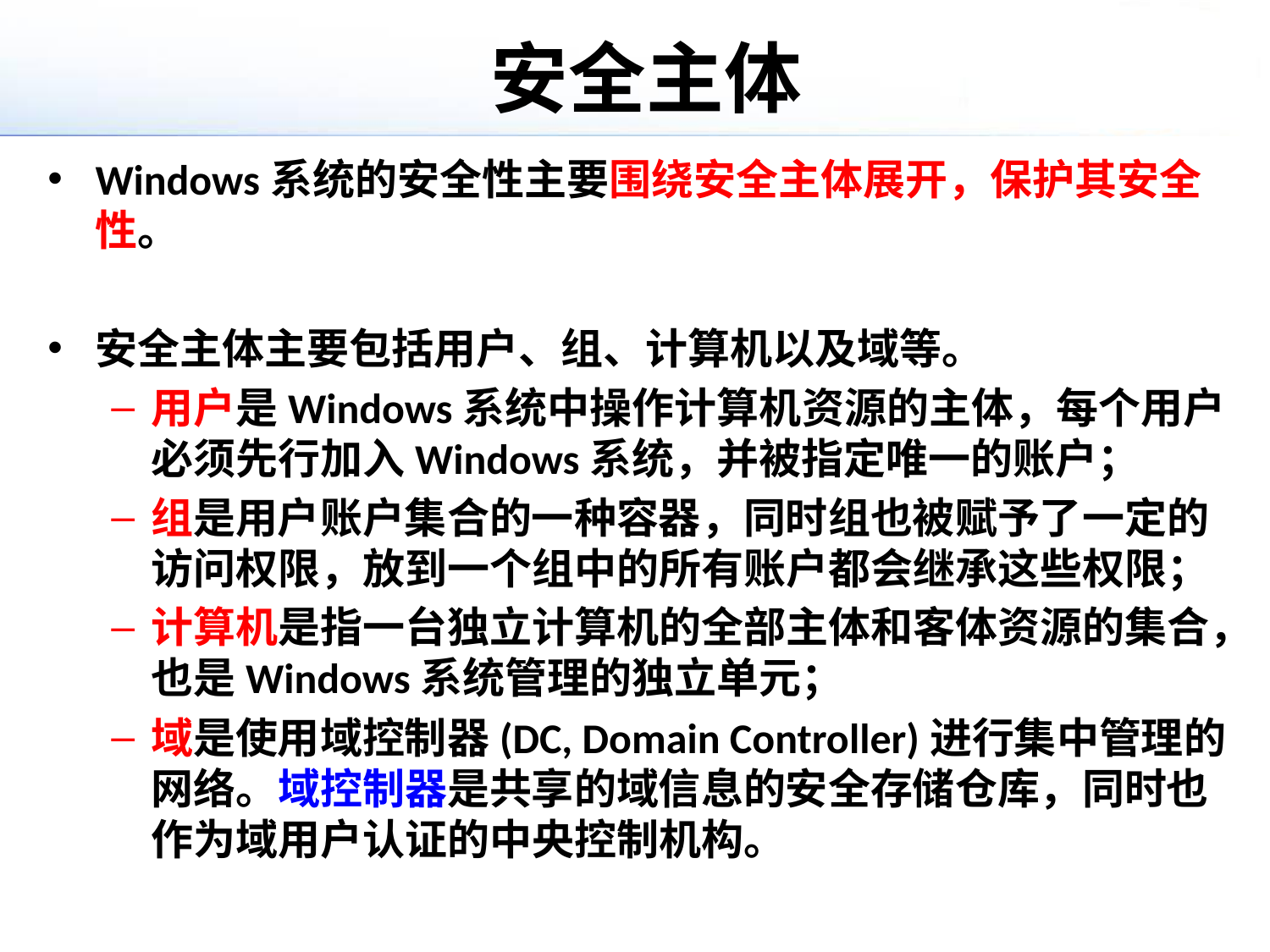

# 安全主体
Windows系统的安全性主要围绕安全主体展开，保护其安全性。

安全主体主要包括用户、组、计算机以及域等。
用户是Windows系统中操作计算机资源的主体，每个用户必须先行加入Windows系统，并被指定唯一的账户；
组是用户账户集合的一种容器，同时组也被赋予了一定的访问权限，放到一个组中的所有账户都会继承这些权限；
计算机是指一台独立计算机的全部主体和客体资源的集合，也是Windows系统管理的独立单元；
域是使用域控制器(DC, Domain Controller)进行集中管理的网络。域控制器是共享的域信息的安全存储仓库，同时也作为域用户认证的中央控制机构。